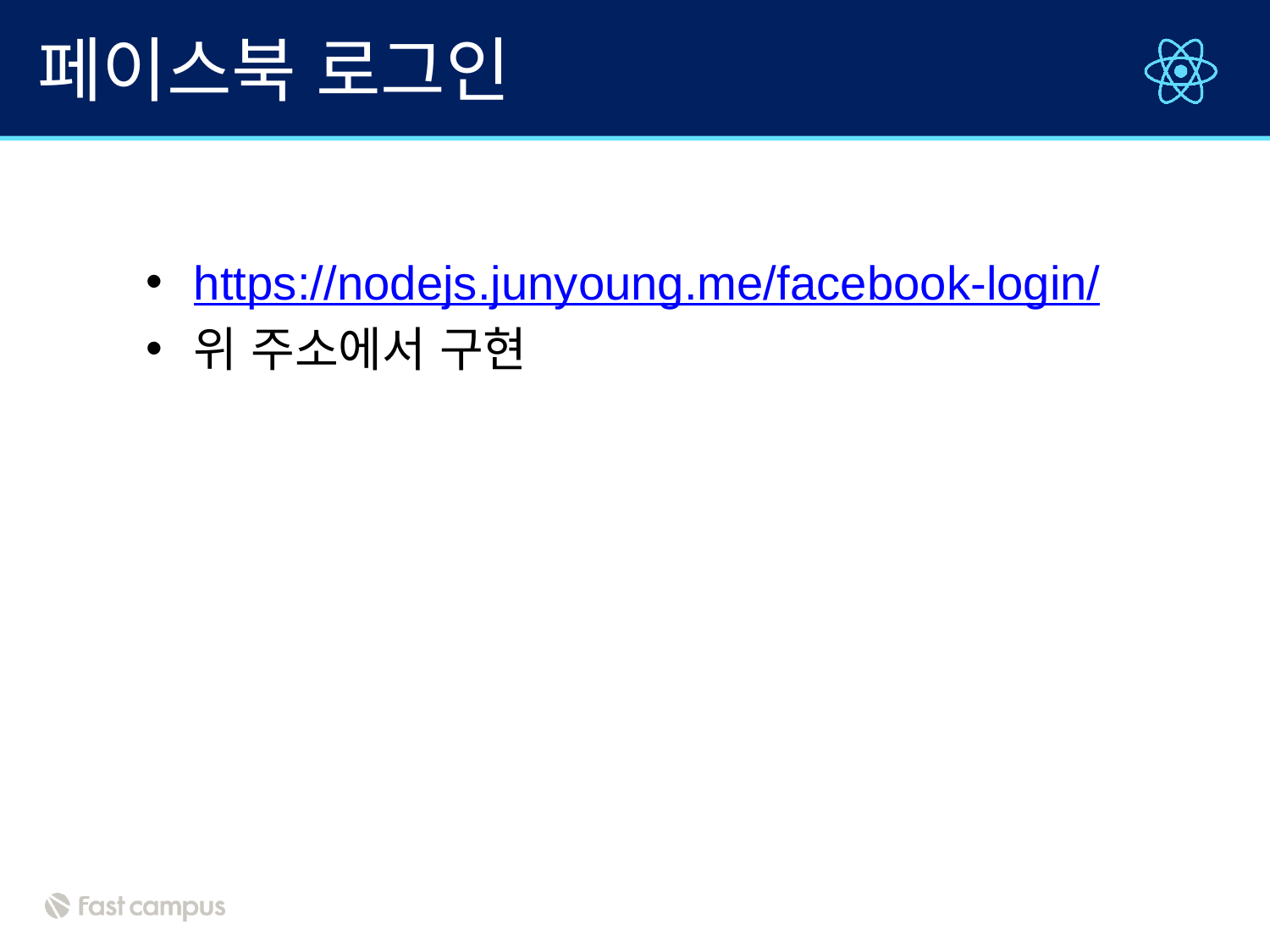

# 페이스북 로그인
https://nodejs.junyoung.me/facebook-login/
위 주소에서 구현